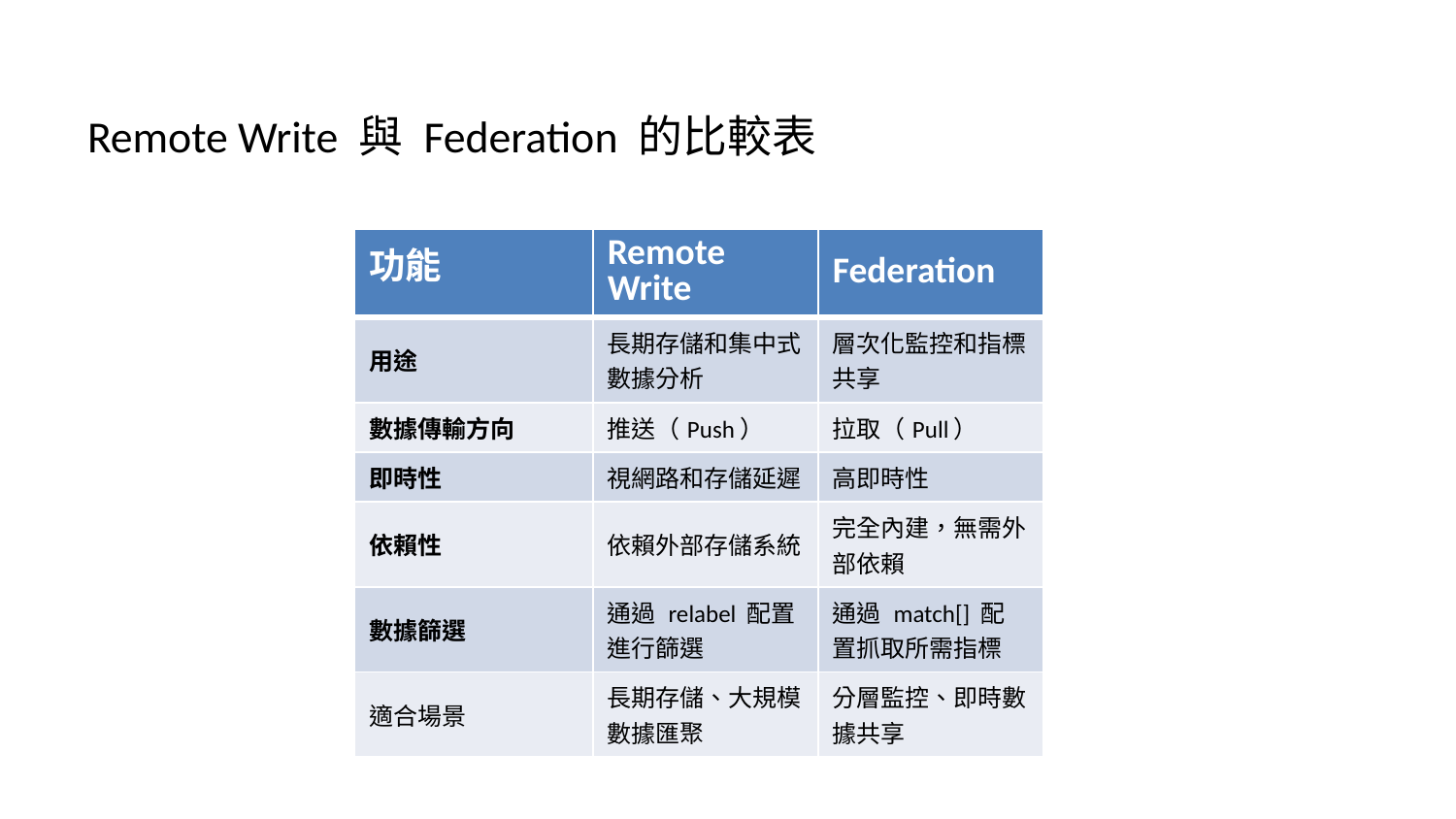

# Remote Write 與 Federation 的比較表
| 功能 | Remote Write | Federation |
| --- | --- | --- |
| 用途 | 長期存儲和集中式數據分析 | 層次化監控和指標共享 |
| 數據傳輸方向 | 推送（Push） | 拉取（Pull） |
| 即時性 | 視網路和存儲延遲 | 高即時性 |
| 依賴性 | 依賴外部存儲系統 | 完全內建，無需外部依賴 |
| 數據篩選 | 通過 relabel 配置進行篩選 | 通過 match[] 配置抓取所需指標 |
| 適合場景 | 長期存儲、大規模數據匯聚 | 分層監控、即時數據共享 |